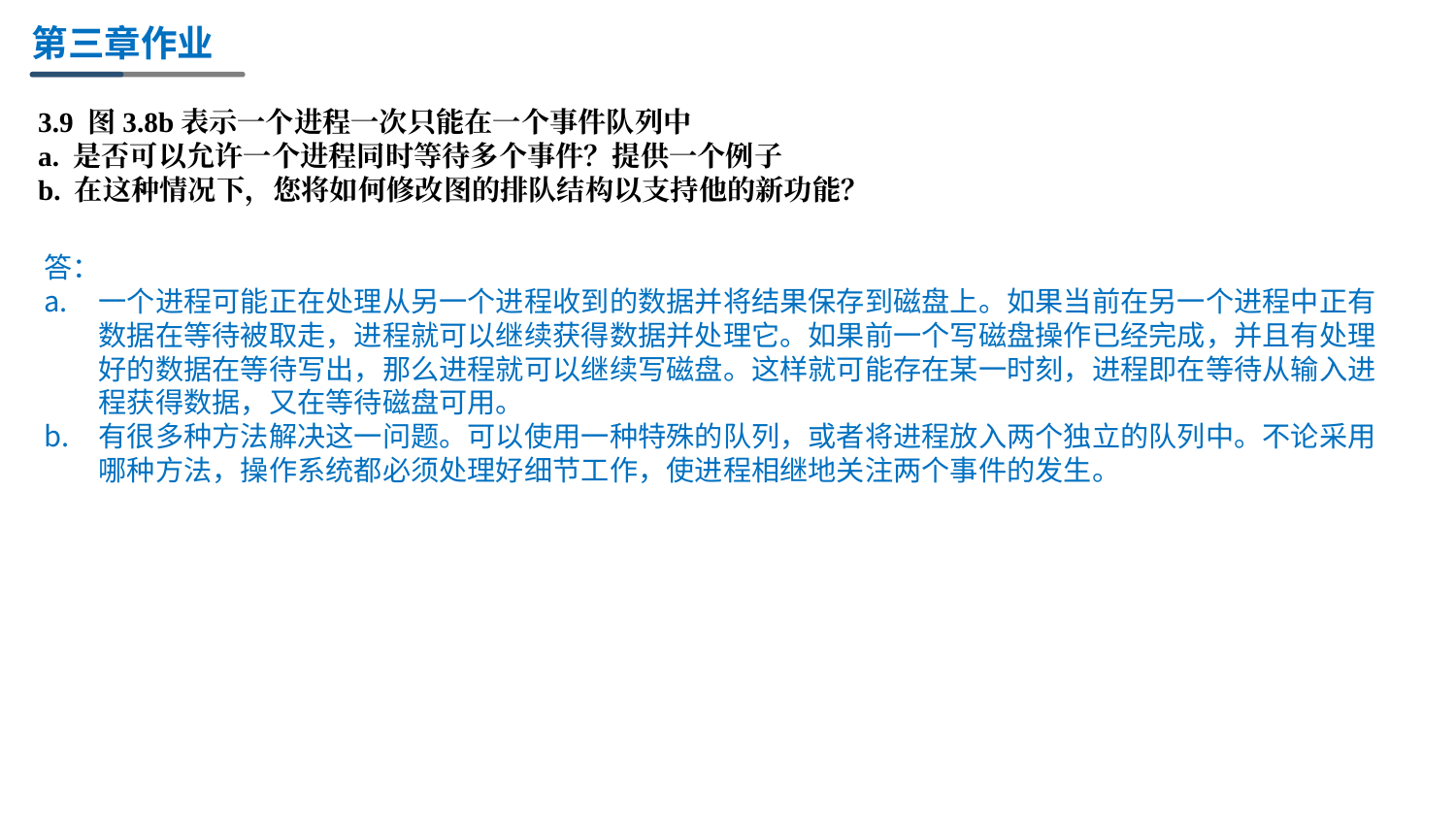

第三章作业

3.9 图3.8b表示一个进程一次只能在一个事件队列中
a. 是否可以允许一个进程同时等待多个事件？提供一个例子
b. 在这种情况下，您将如何修改图的排队结构以支持他的新功能？
答：
一个进程可能正在处理从另一个进程收到的数据并将结果保存到磁盘上。如果当前在另一个进程中正有数据在等待被取走，进程就可以继续获得数据并处理它。如果前一个写磁盘操作已经完成，并且有处理好的数据在等待写出，那么进程就可以继续写磁盘。这样就可能存在某一时刻，进程即在等待从输入进程获得数据，又在等待磁盘可用。
有很多种方法解决这一问题。可以使用一种特殊的队列，或者将进程放入两个独立的队列中。不论采用哪种方法，操作系统都必须处理好细节工作，使进程相继地关注两个事件的发生。